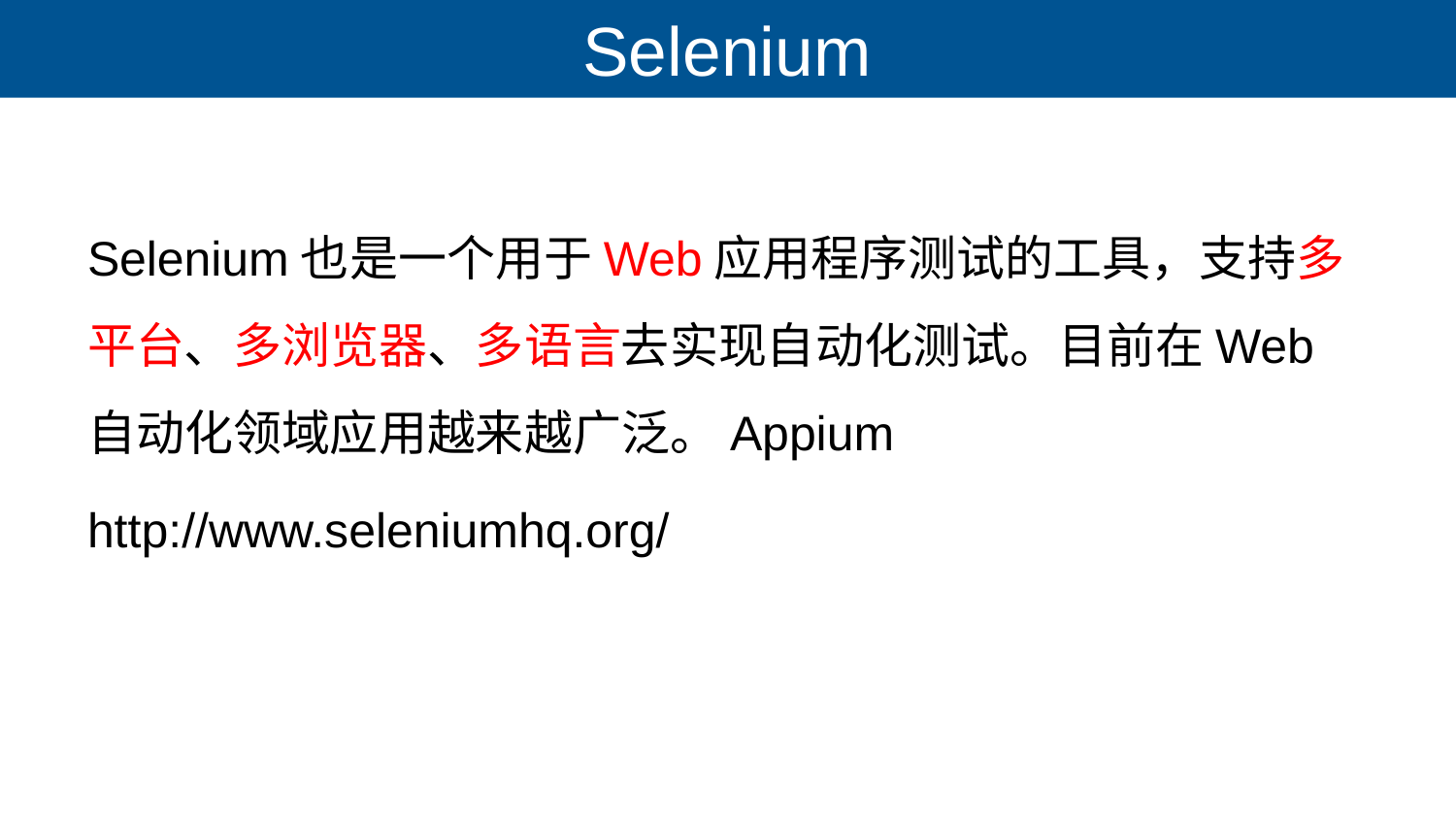

# Selenium
Selenium也是一个用于Web应用程序测试的工具，支持多平台、多浏览器、多语言去实现自动化测试。目前在Web自动化领域应用越来越广泛。Appium
http://www.seleniumhq.org/